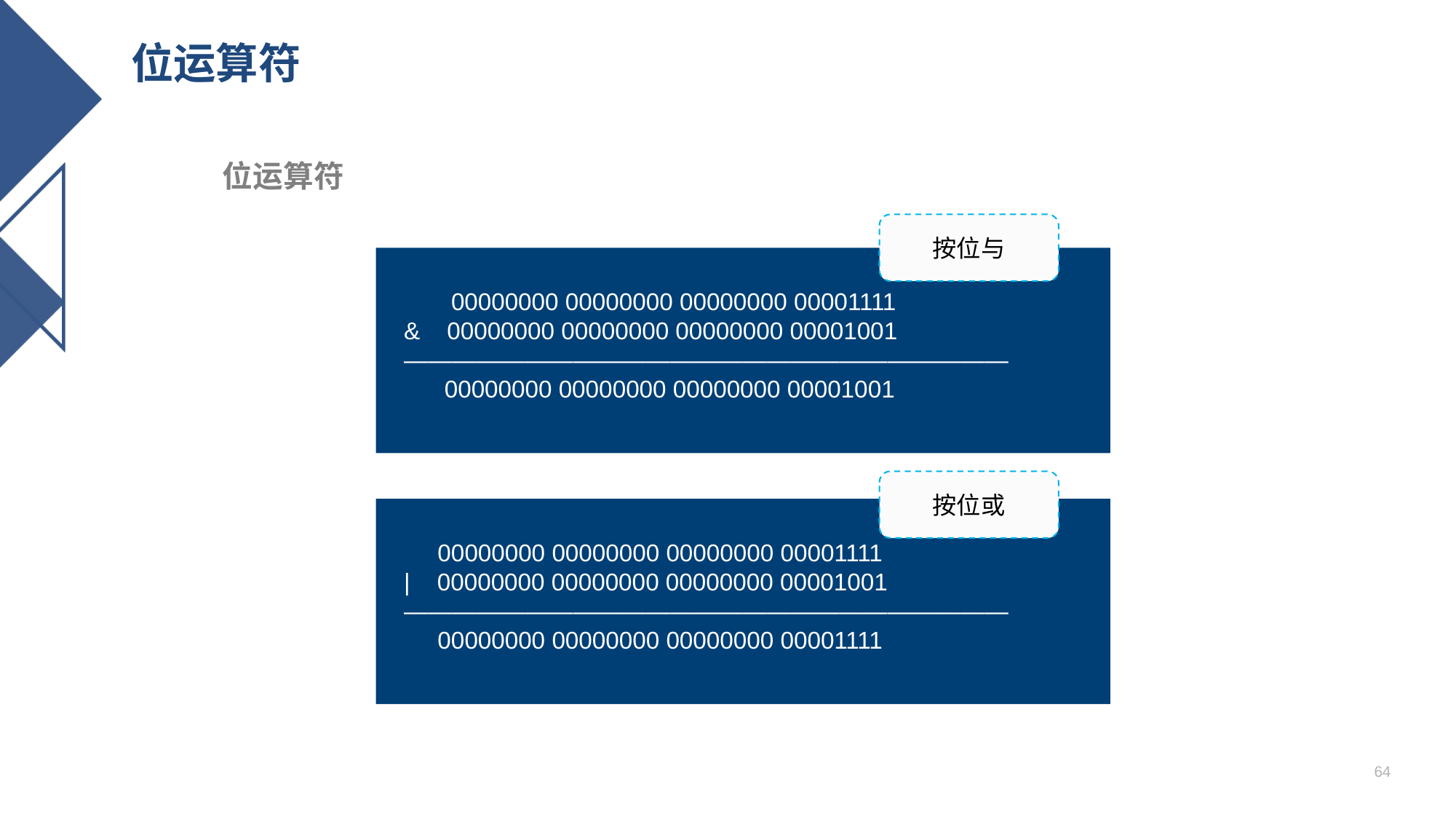

# 位运算符
位运算符
按位与

       00000000 00000000 00000000 00001111
&    00000000 00000000 00000000 00001001
—————————————————————————
      00000000 00000000 00000000 00001001
按位或

     00000000 00000000 00000000 00001111
|    00000000 00000000 00000000 00001001
—————————————————————————
     00000000 00000000 00000000 00001111
64